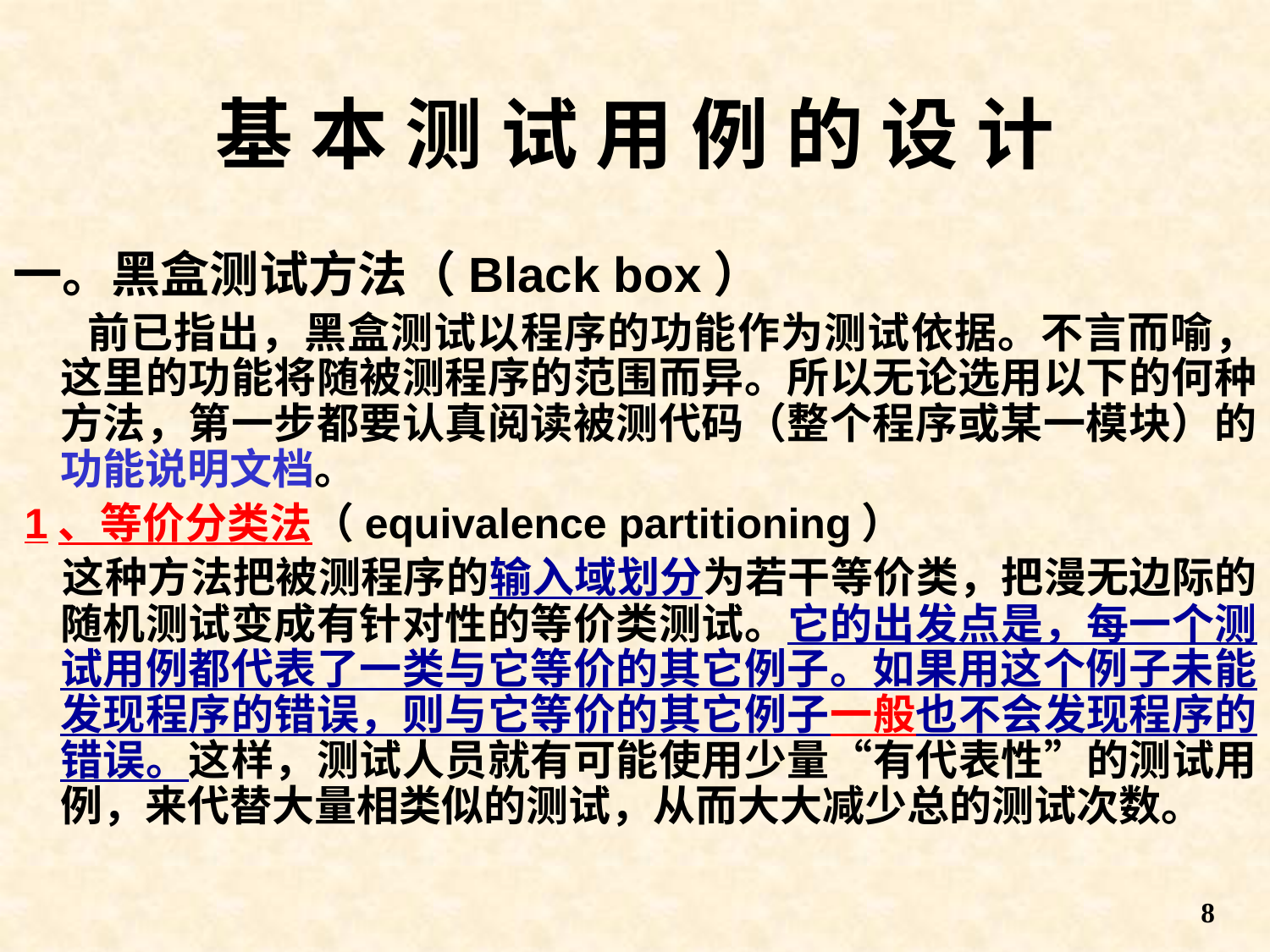

# 基 本 测 试 用 例 的 设 计
一。黑盒测试方法（Black box）
        前已指出，黑盒测试以程序的功能作为测试依据。不言而喻，这里的功能将随被测程序的范围而异。所以无论选用以下的何种方法，第一步都要认真阅读被测代码（整个程序或某一模块）的功能说明文档。
 1、等价分类法（equivalence partitioning）
    这种方法把被测程序的输入域划分为若干等价类，把漫无边际的随机测试变成有针对性的等价类测试。它的出发点是，每一个测试用例都代表了一类与它等价的其它例子。如果用这个例子未能发现程序的错误，则与它等价的其它例子一般也不会发现程序的错误。这样，测试人员就有可能使用少量“有代表性”的测试用例，来代替大量相类似的测试，从而大大减少总的测试次数。

8